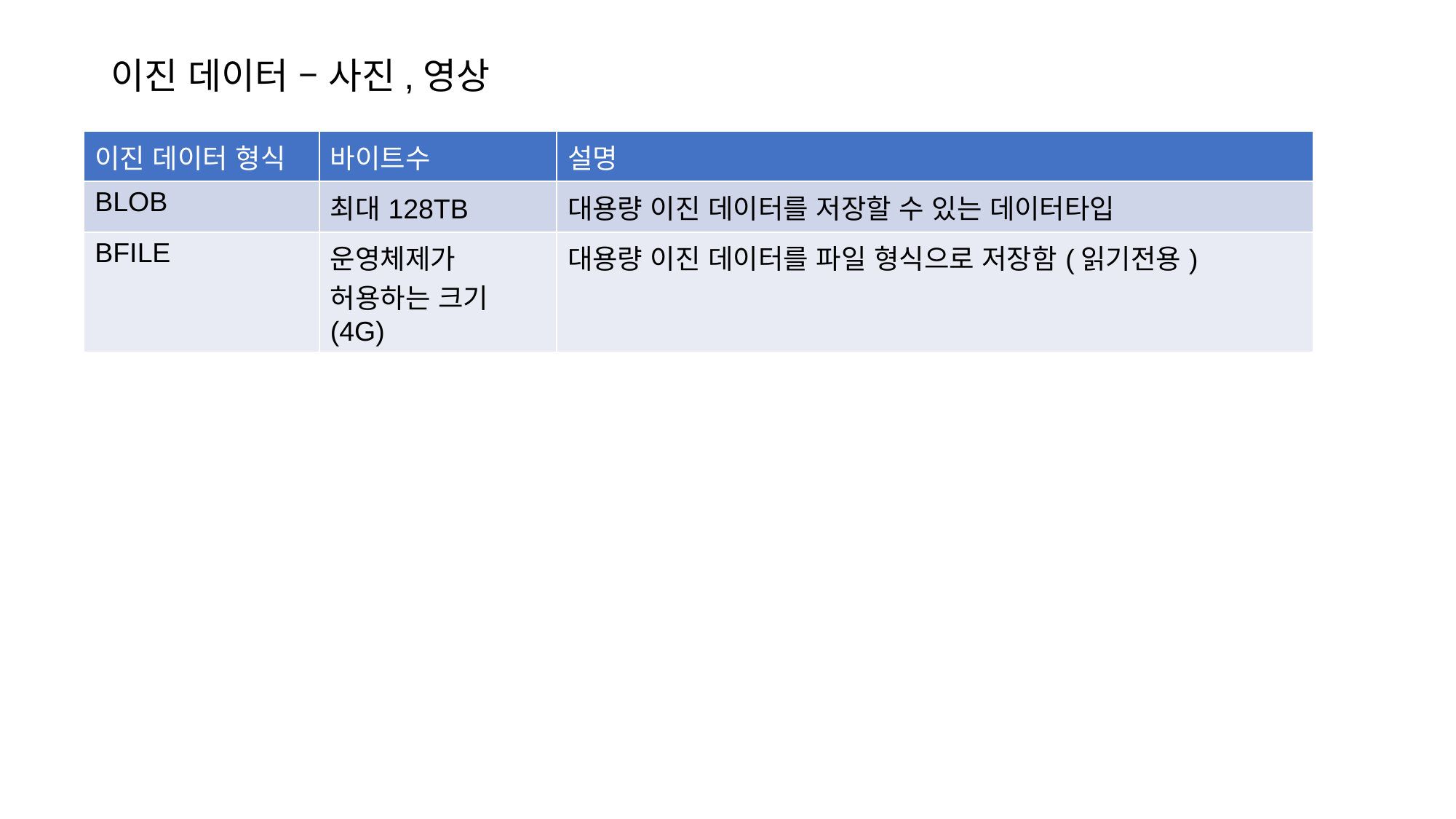

# 이진 데이터 – 사진,영상
| 이진 데이터 형식 | 바이트수 | 설명 |
| --- | --- | --- |
| BLOB | 최대128TB | 대용량 이진 데이터를 저장할 수 있는 데이터타입 |
| BFILE | 운영체제가 허용하는 크기(4G) | 대용량 이진 데이터를 파일 형식으로 저장함(읽기전용) |